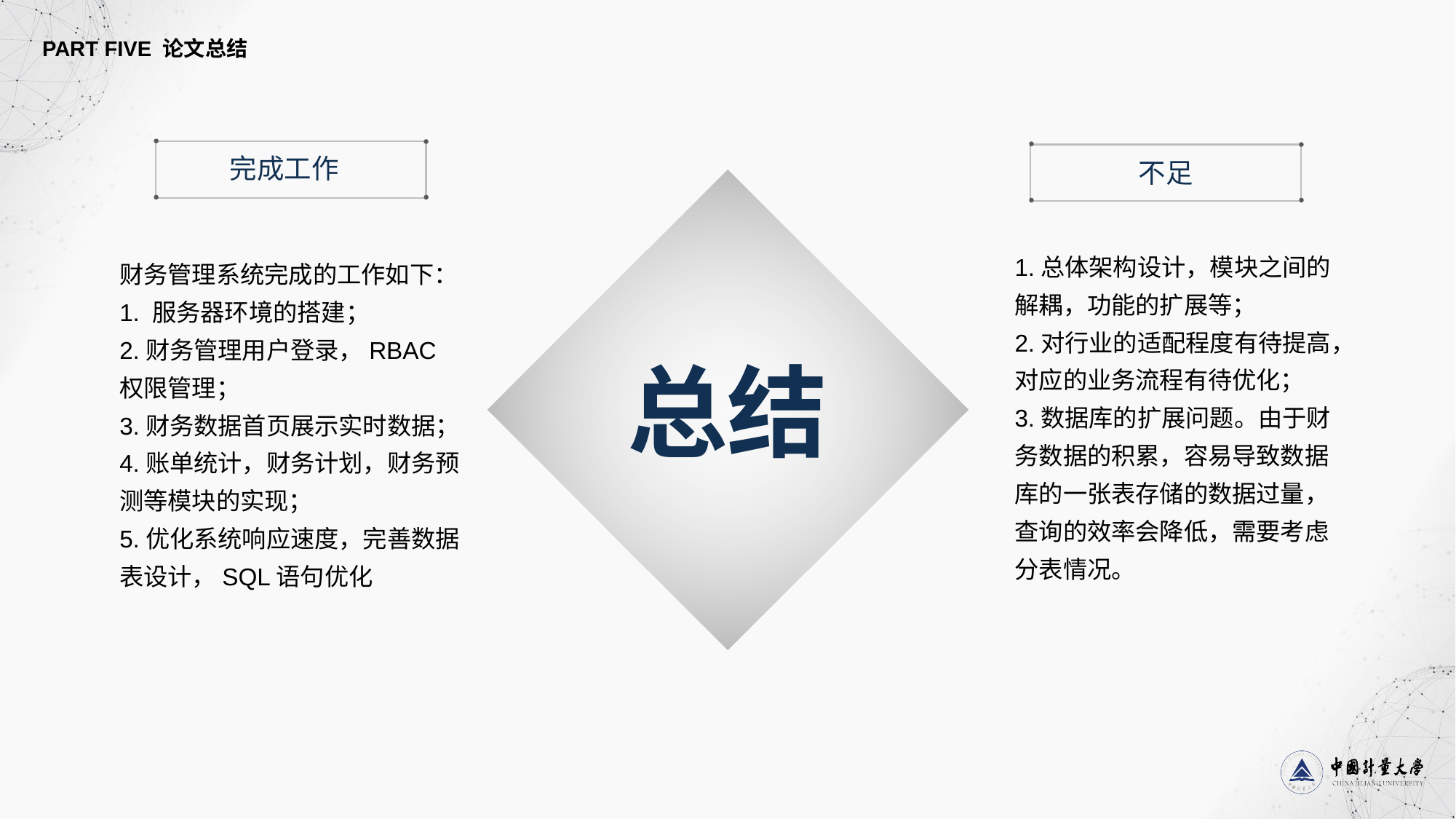

PART FIVE 论文总结

完成工作
不足
总结
1.总体架构设计，模块之间的解耦，功能的扩展等；
2.对行业的适配程度有待提高，对应的业务流程有待优化；
3.数据库的扩展问题。由于财务数据的积累，容易导致数据库的一张表存储的数据过量，查询的效率会降低，需要考虑分表情况。
财务管理系统完成的工作如下：
1. 服务器环境的搭建；
2.财务管理用户登录，RBAC权限管理；
3.财务数据首页展示实时数据；
4.账单统计，财务计划，财务预测等模块的实现；
5.优化系统响应速度，完善数据表设计，SQL语句优化